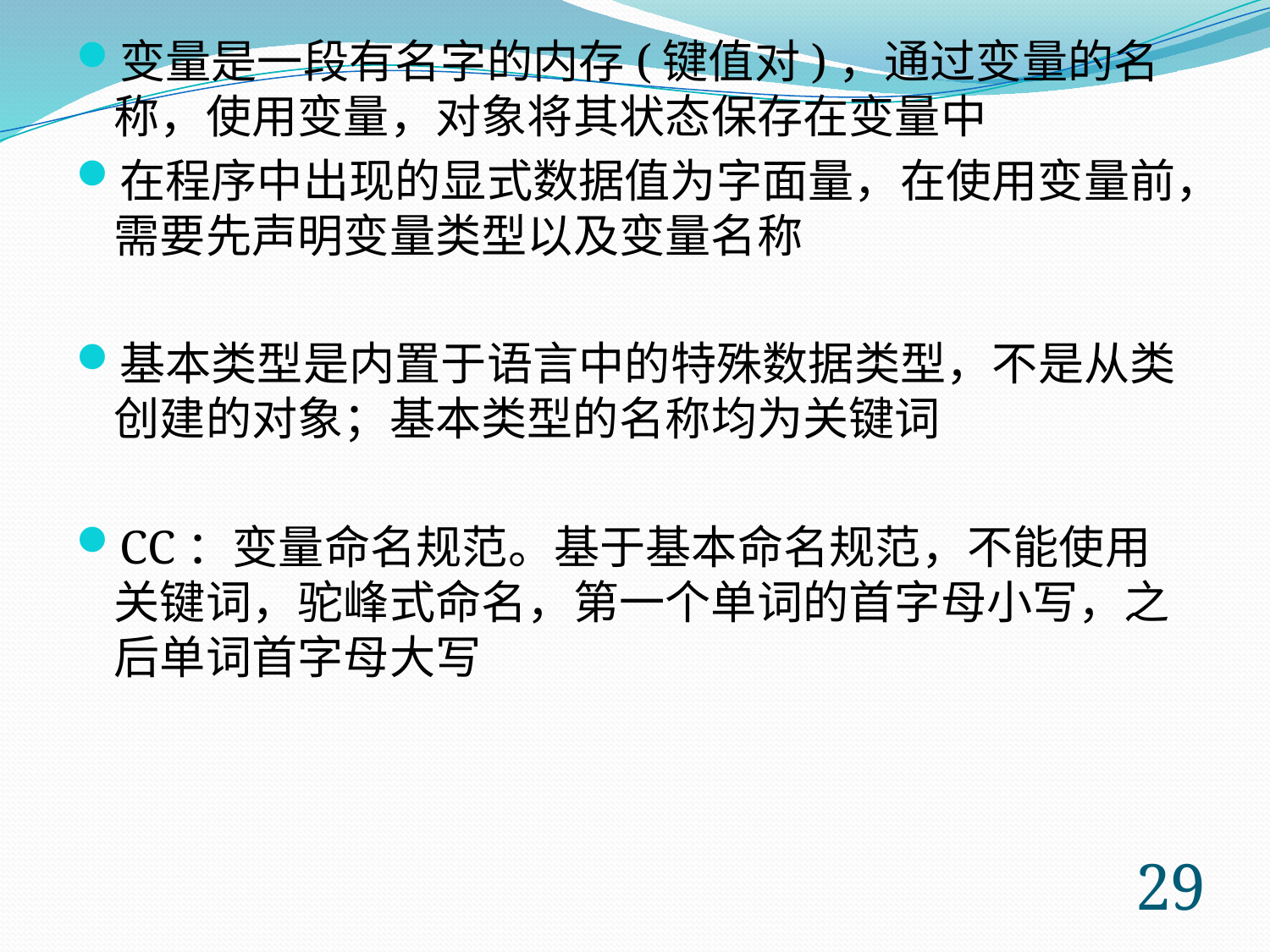

变量是一段有名字的内存(键值对)，通过变量的名称，使用变量，对象将其状态保存在变量中
在程序中出现的显式数据值为字面量，在使用变量前，需要先声明变量类型以及变量名称

基本类型是内置于语言中的特殊数据类型，不是从类创建的对象；基本类型的名称均为关键词

CC：变量命名规范。基于基本命名规范，不能使用关键词，驼峰式命名，第一个单词的首字母小写，之后单词首字母大写

29